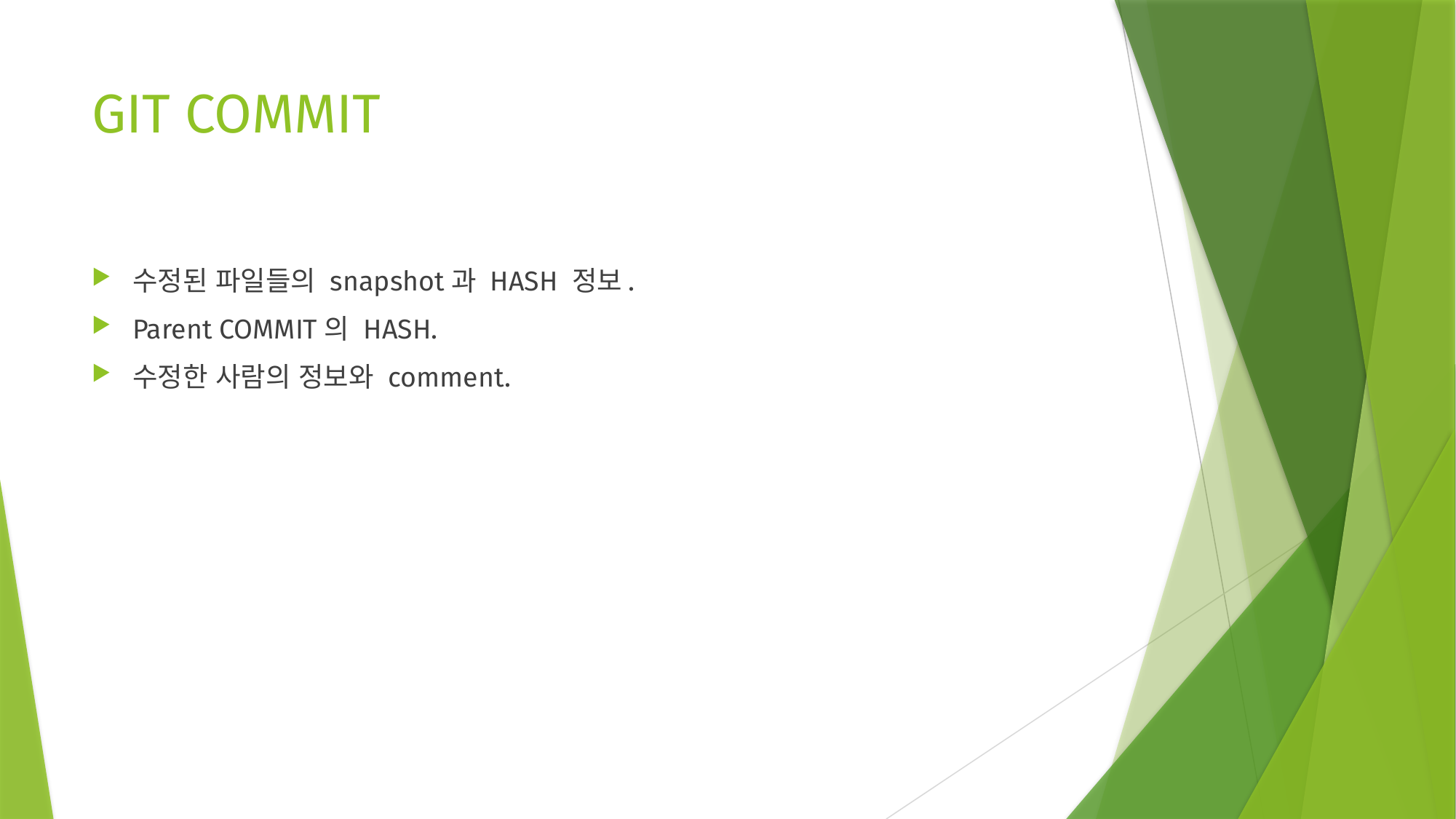

# GIT COMMIT
수정된 파일들의 snapshot과 HASH 정보.
Parent COMMIT의 HASH.
수정한 사람의 정보와 comment.